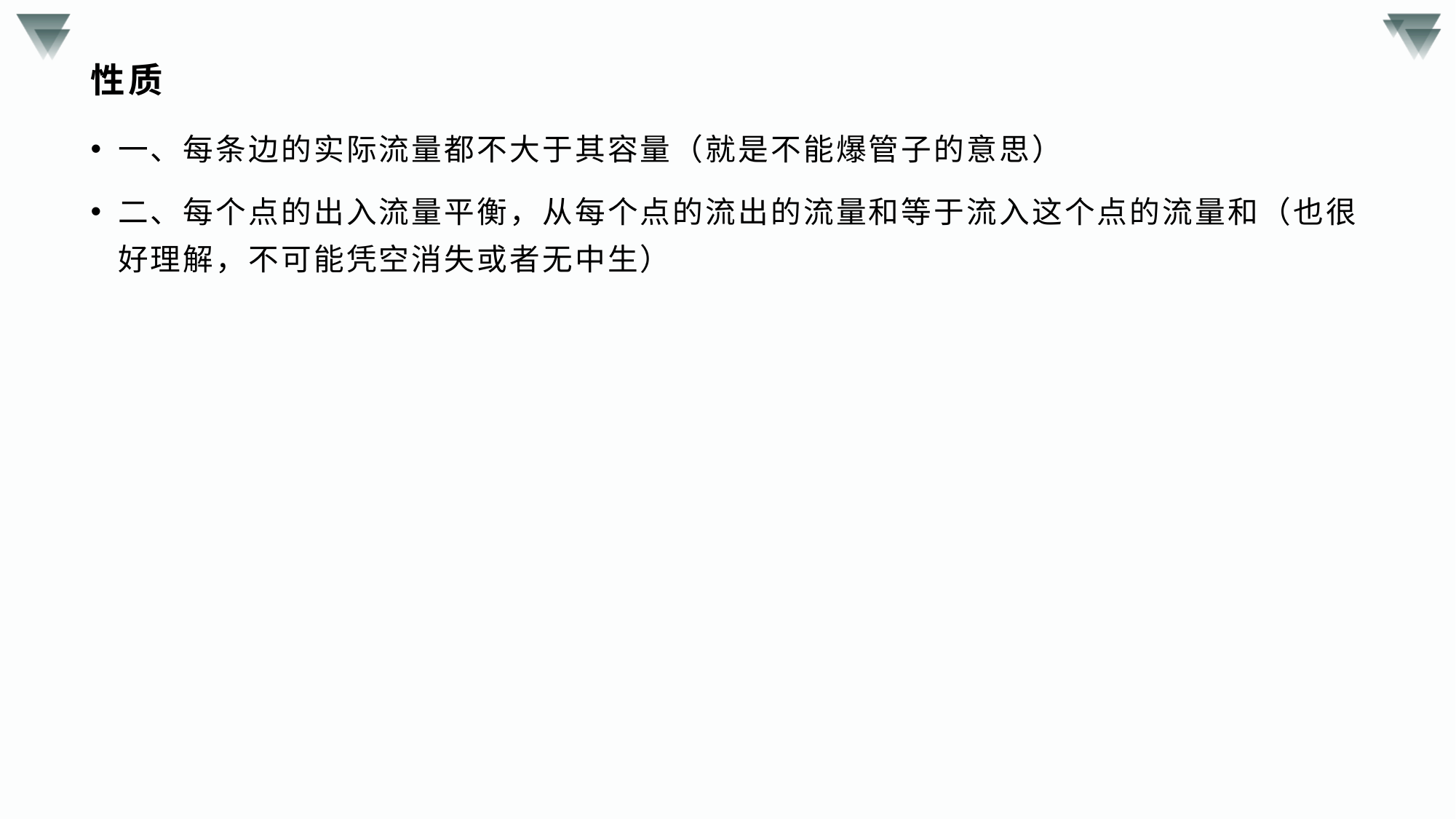

# 性质
一、每条边的实际流量都不大于其容量（就是不能爆管子的意思）
二、每个点的出入流量平衡，从每个点的流出的流量和等于流入这个点的流量和（也很好理解，不可能凭空消失或者无中生）